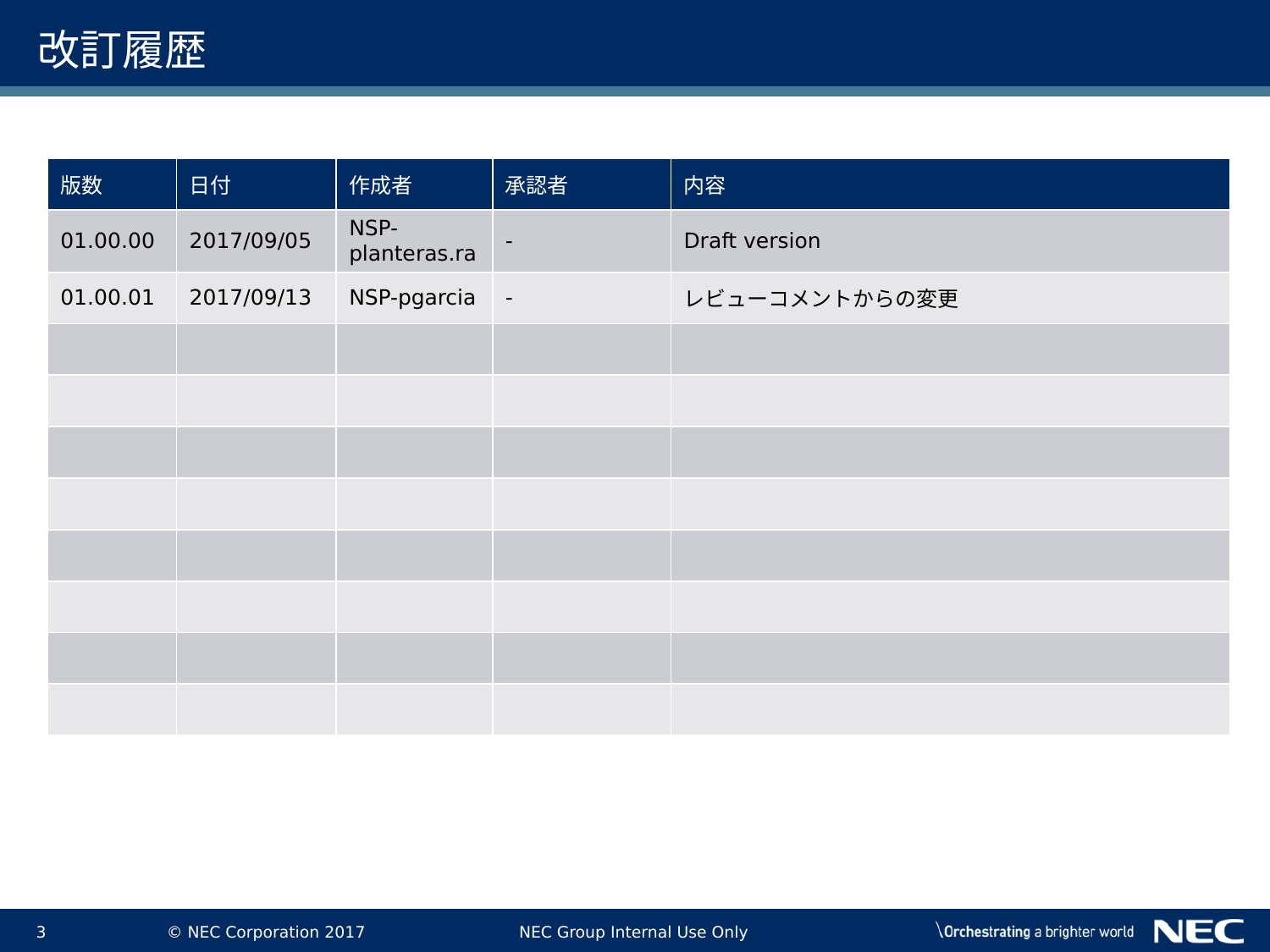

# 改訂履歴
| 版数 | 日付 | 作成者 | 承認者 | 内容 |
| --- | --- | --- | --- | --- |
| 01.00.00 | 2017/09/05 | NSP-planteras.ra | - | Draft version |
| 01.00.01 | 2017/09/13 | NSP-pgarcia | - | レビューコメントからの変更 |
|  |  |  |  |  |
|  |  |  |  |  |
|  |  |  |  |  |
|  |  |  |  |  |
|  |  |  |  |  |
|  |  |  |  |  |
|  |  |  |  |  |
|  |  |  |  |  |